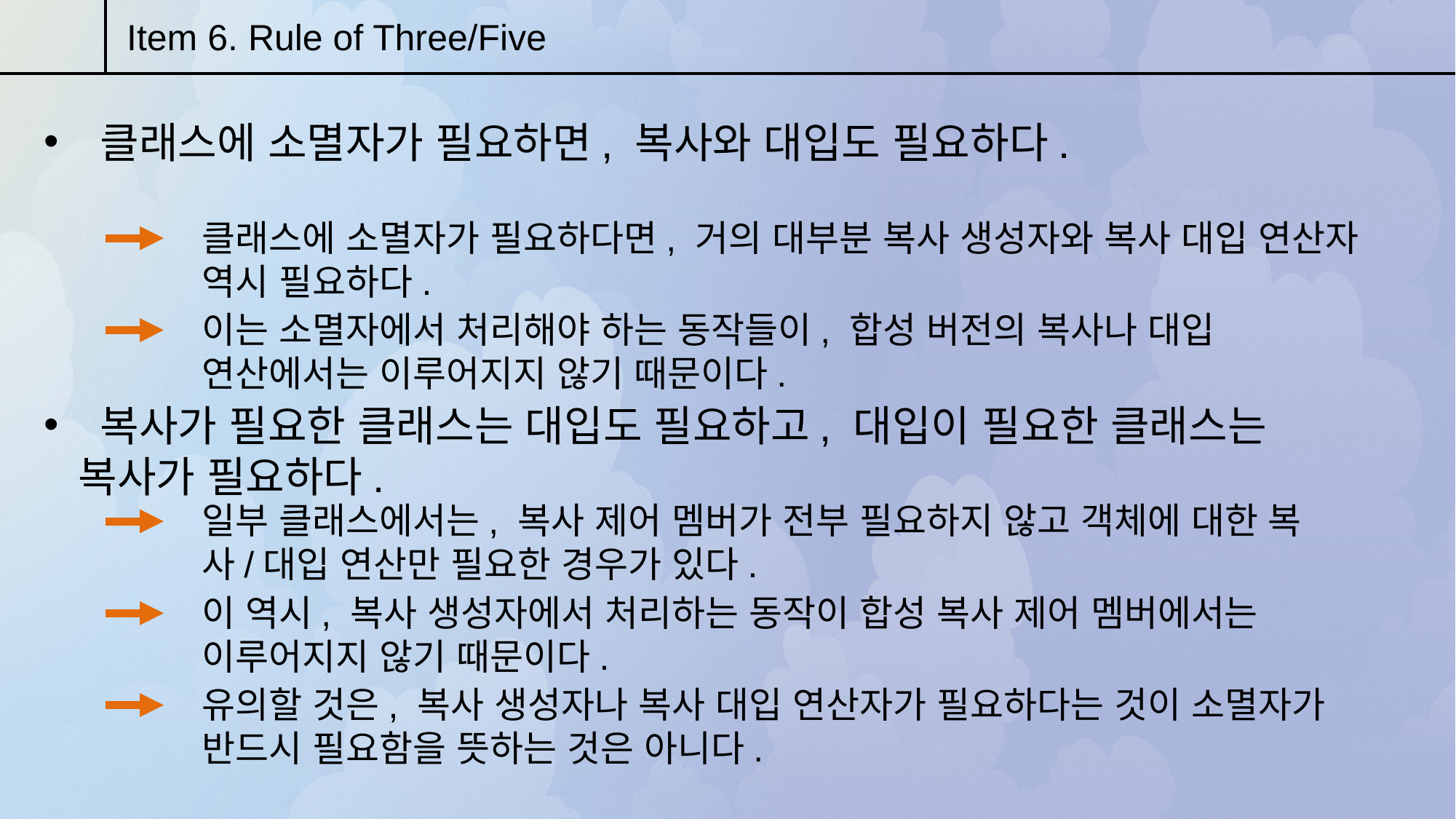

Item 6. Rule of Three/Five
 클래스에 소멸자가 필요하면, 복사와 대입도 필요하다.
클래스에 소멸자가 필요하다면, 거의 대부분 복사 생성자와 복사 대입 연산자 역시 필요하다.
이는 소멸자에서 처리해야 하는 동작들이, 합성 버전의 복사나 대입 연산에서는 이루어지지 않기 때문이다.
 복사가 필요한 클래스는 대입도 필요하고, 대입이 필요한 클래스는 복사가 필요하다.
일부 클래스에서는, 복사 제어 멤버가 전부 필요하지 않고 객체에 대한 복사/대입 연산만 필요한 경우가 있다.
이 역시, 복사 생성자에서 처리하는 동작이 합성 복사 제어 멤버에서는 이루어지지 않기 때문이다.
유의할 것은, 복사 생성자나 복사 대입 연산자가 필요하다는 것이 소멸자가 반드시 필요함을 뜻하는 것은 아니다.